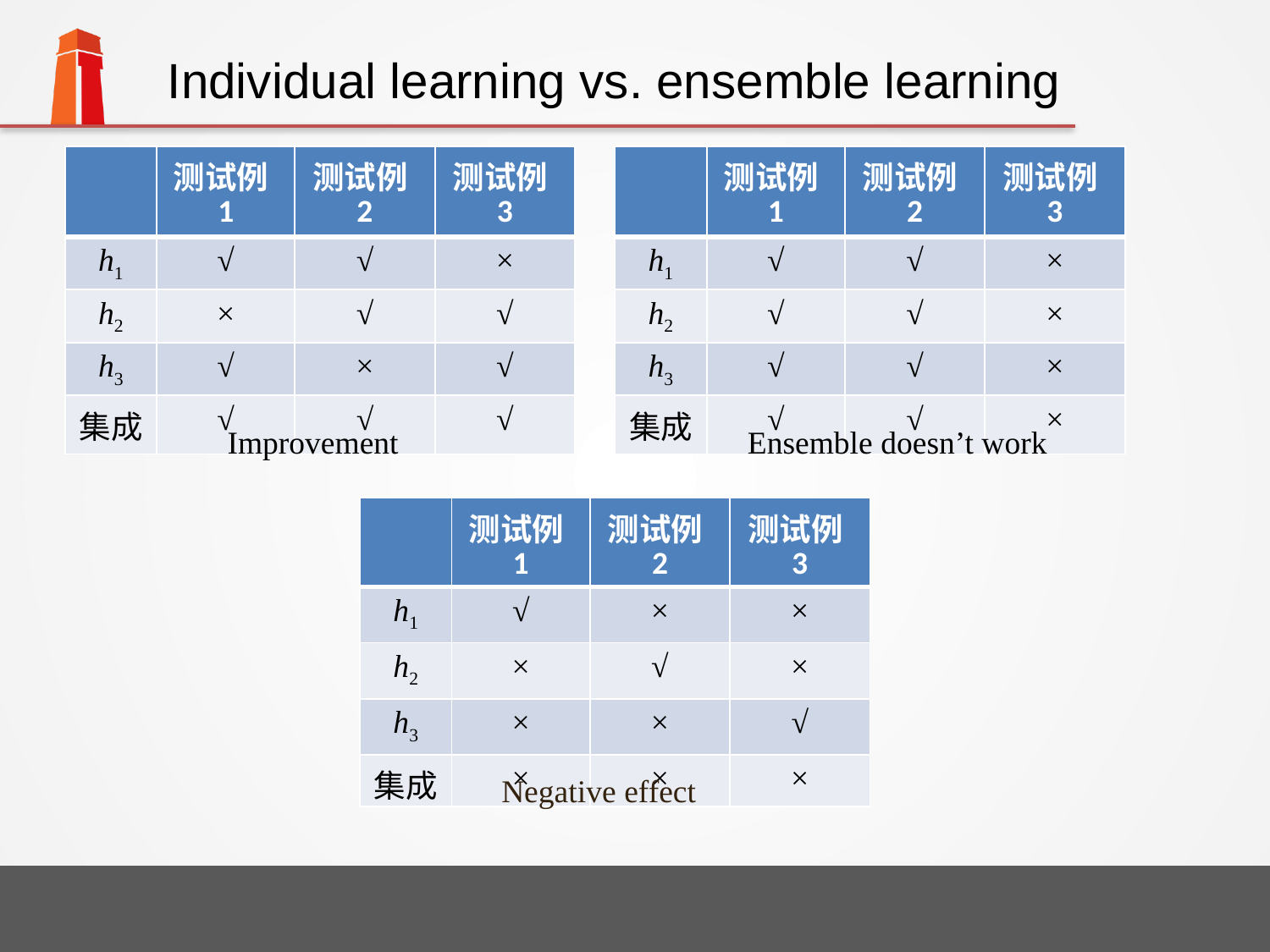

# Individual learning vs. ensemble learning
|  | 测试例1 | 测试例2 | 测试例3 |
| --- | --- | --- | --- |
| h1 | √ | √ | × |
| h2 | × | √ | √ |
| h3 | √ | × | √ |
| 集成 | √ | √ | √ |
|  | 测试例1 | 测试例2 | 测试例3 |
| --- | --- | --- | --- |
| h1 | √ | √ | × |
| h2 | √ | √ | × |
| h3 | √ | √ | × |
| 集成 | √ | √ | × |
Improvement
Ensemble doesn’t work
|  | 测试例1 | 测试例2 | 测试例3 |
| --- | --- | --- | --- |
| h1 | √ | × | × |
| h2 | × | √ | × |
| h3 | × | × | √ |
| 集成 | × | × | × |
Negative effect